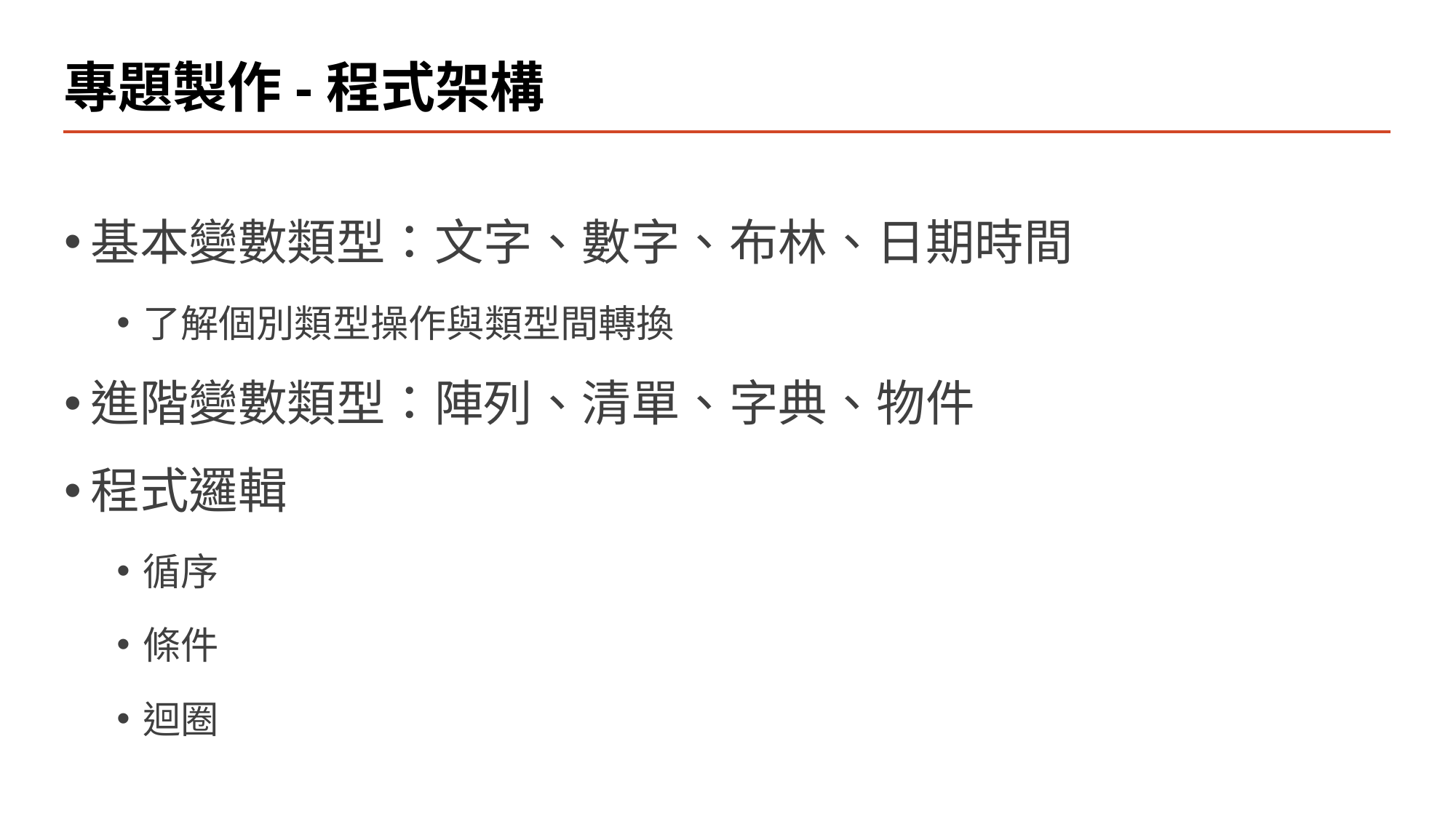

# 專題製作-程式架構
基本變數類型：文字、數字、布林、日期時間
了解個別類型操作與類型間轉換
進階變數類型：陣列、清單、字典、物件
程式邏輯
循序
條件
迴圈